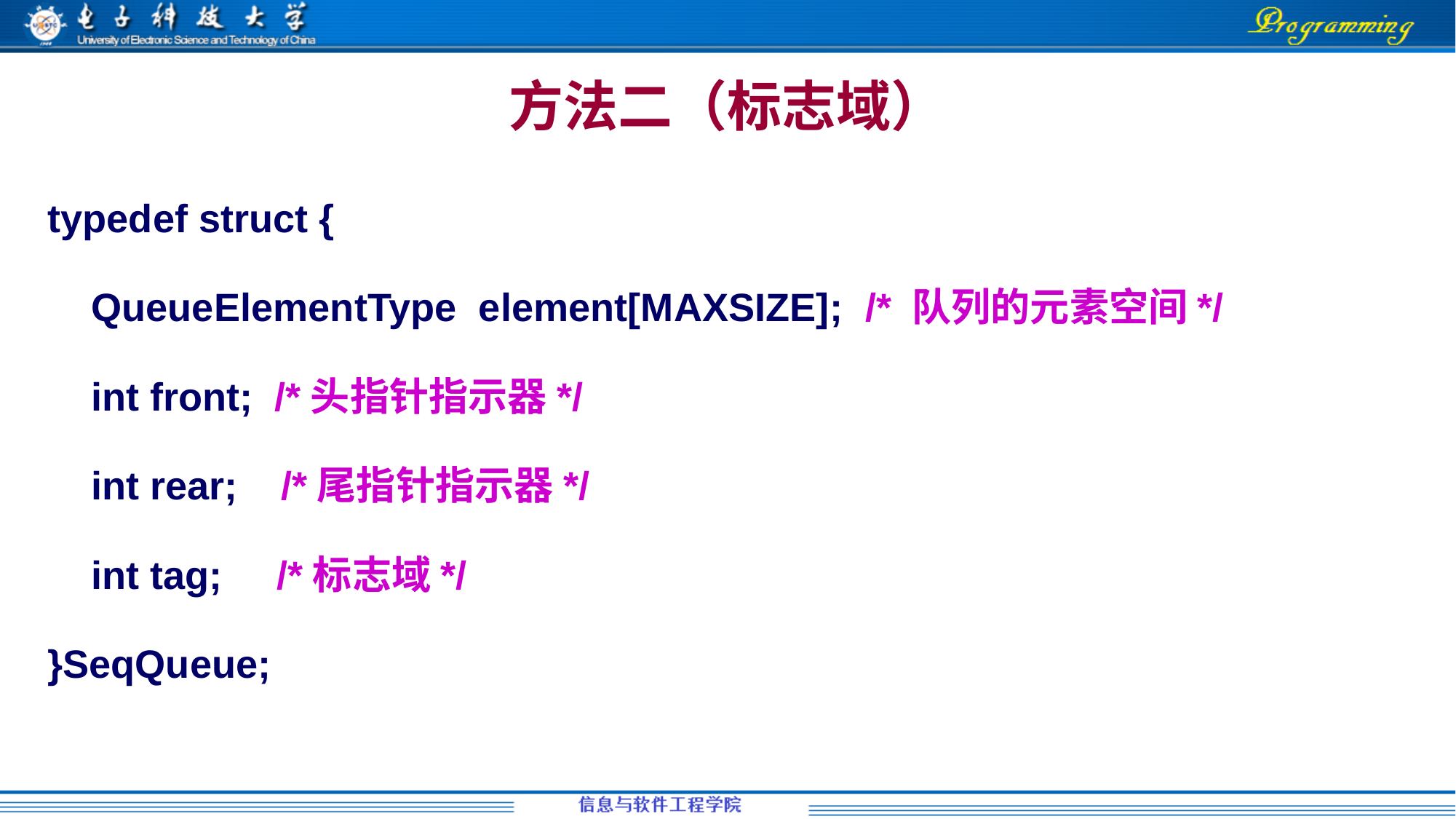

46
# 方法二（标志域）
typedef struct {
    QueueElementType  element[MAXSIZE];  /* 队列的元素空间*/
    int front;  /*头指针指示器*/
    int rear;    /*尾指针指示器*/
    int tag;     /*标志域*/
}SeqQueue;